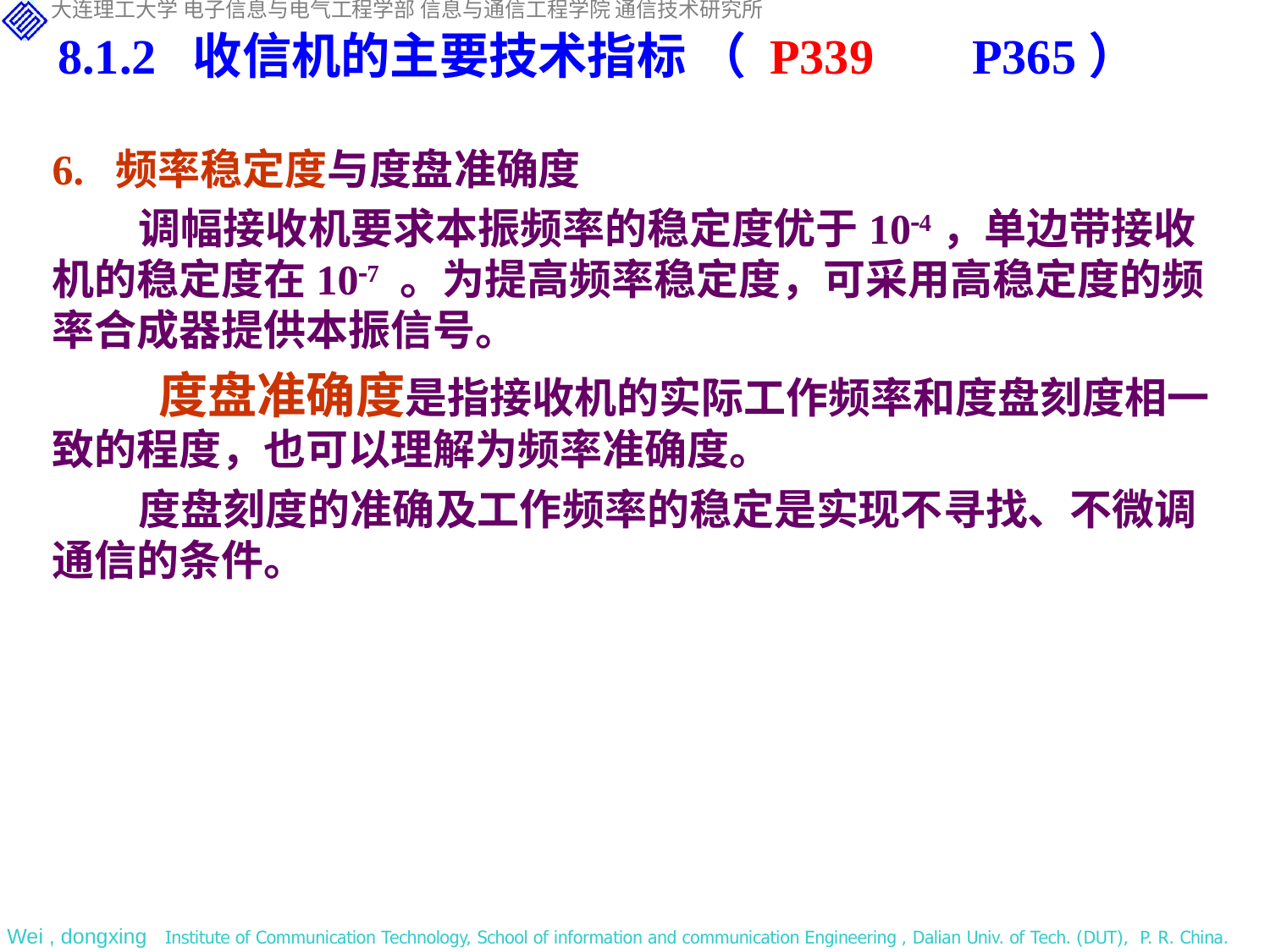

8.1.2  收信机的主要技术指标 （ P339        P365）
6.  频率稳定度与度盘准确度
调幅接收机要求本振频率的稳定度优于10−4，单边带接收机的稳定度在10−7 。为提高频率稳定度，可采用高稳定度的频率合成器提供本振信号。
 度盘准确度是指接收机的实际工作频率和度盘刻度相一致的程度，也可以理解为频率准确度。
度盘刻度的准确及工作频率的稳定是实现不寻找、不微调通信的条件。